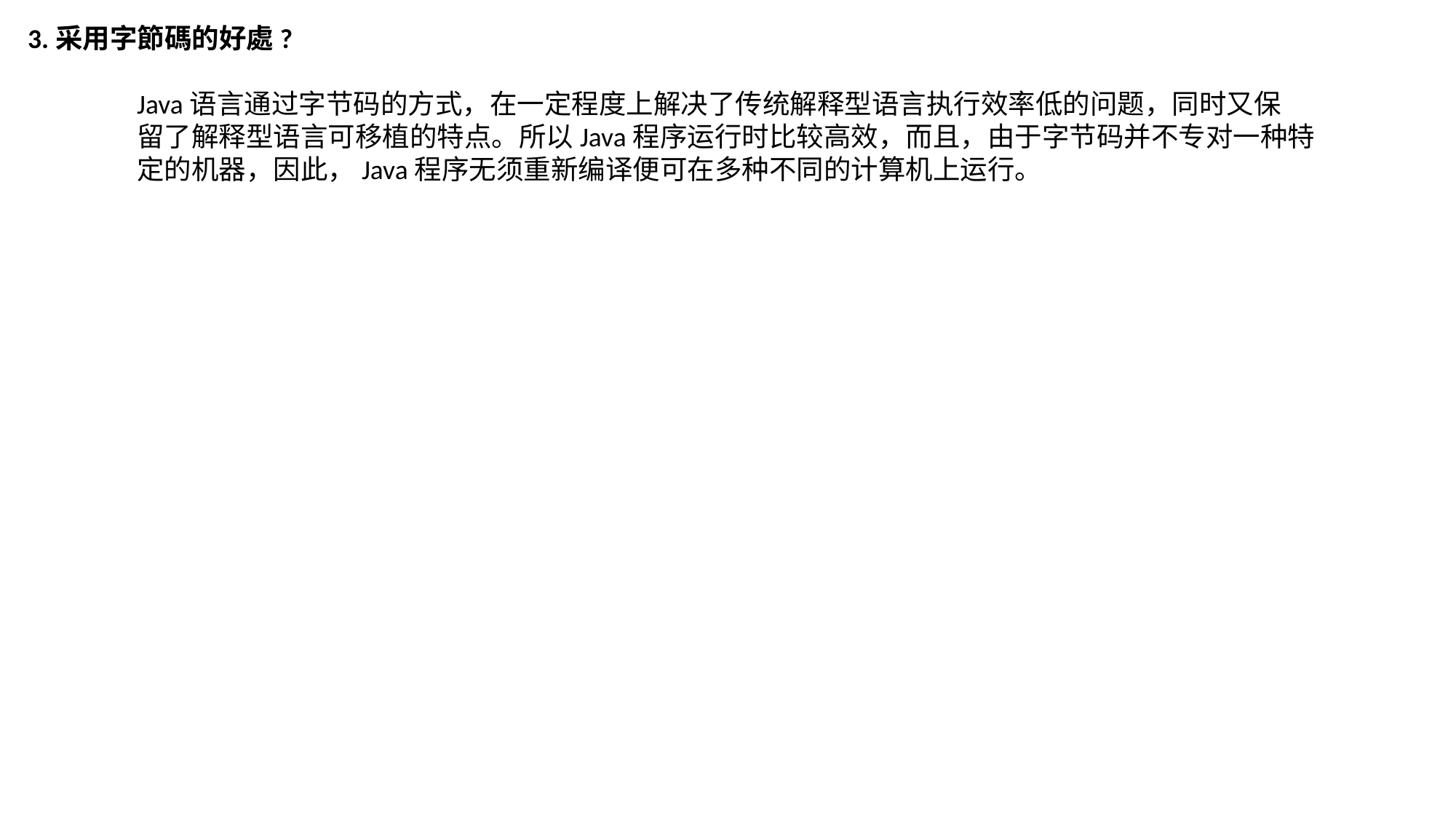

3.采用字節碼的好處?

	Java语言通过字节码的方式，在一定程度上解决了传统解释型语言执行效率低的问题，同时又保	留了解释型语言可移植的特点。所以Java程序运行时比较高效，而且，由于字节码并不专对一种特	定的机器，因此，Java程序无须重新编译便可在多种不同的计算机上运行。